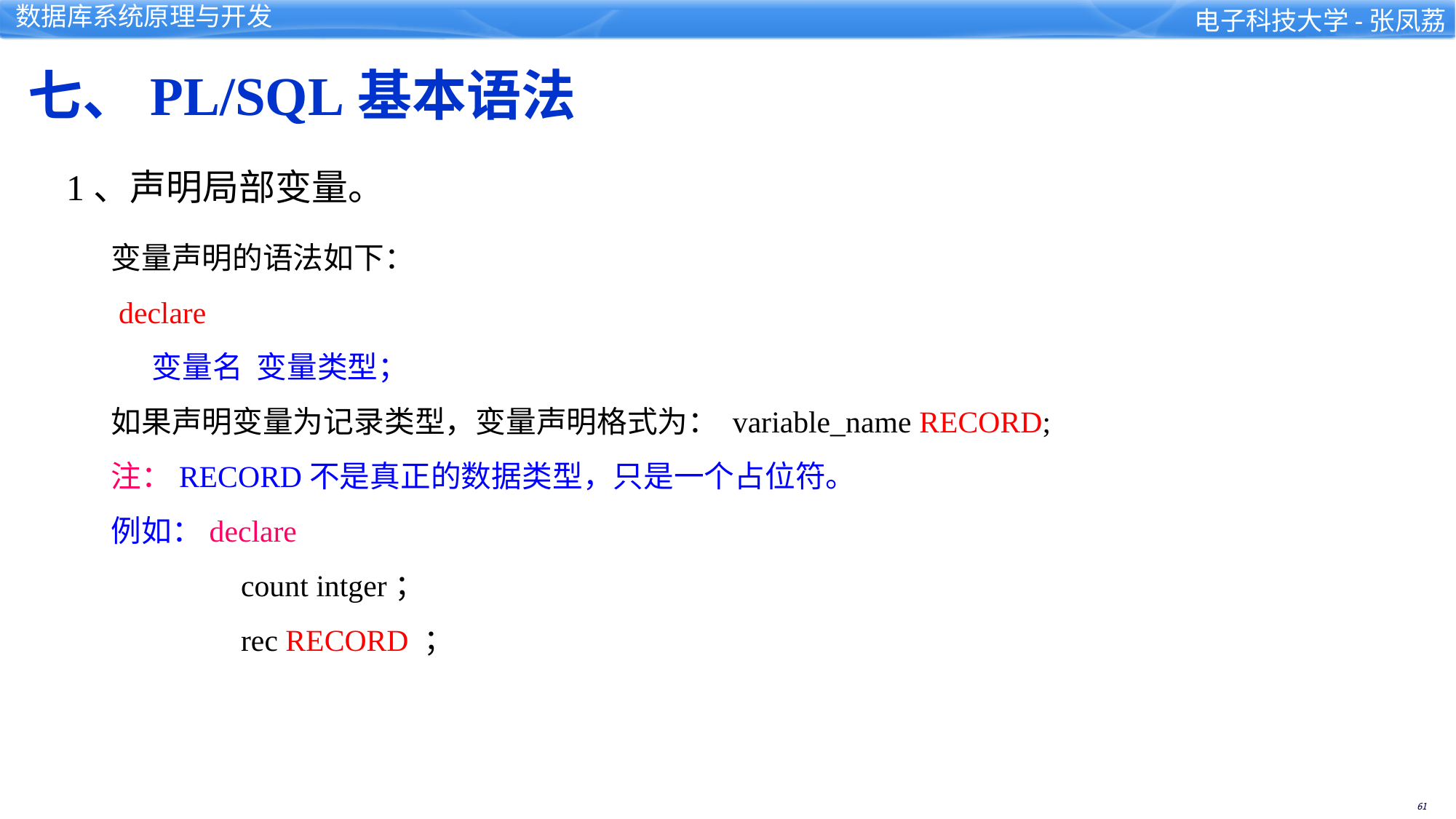

七、PL/SQL基本语法
1、声明局部变量。
变量声明的语法如下：
 declare
     变量名  变量类型；
如果声明变量为记录类型，变量声明格式为： variable_name RECORD;
注：RECORD不是真正的数据类型，只是一个占位符。
例如：declare
                 count intger；
                 rec RECORD ；